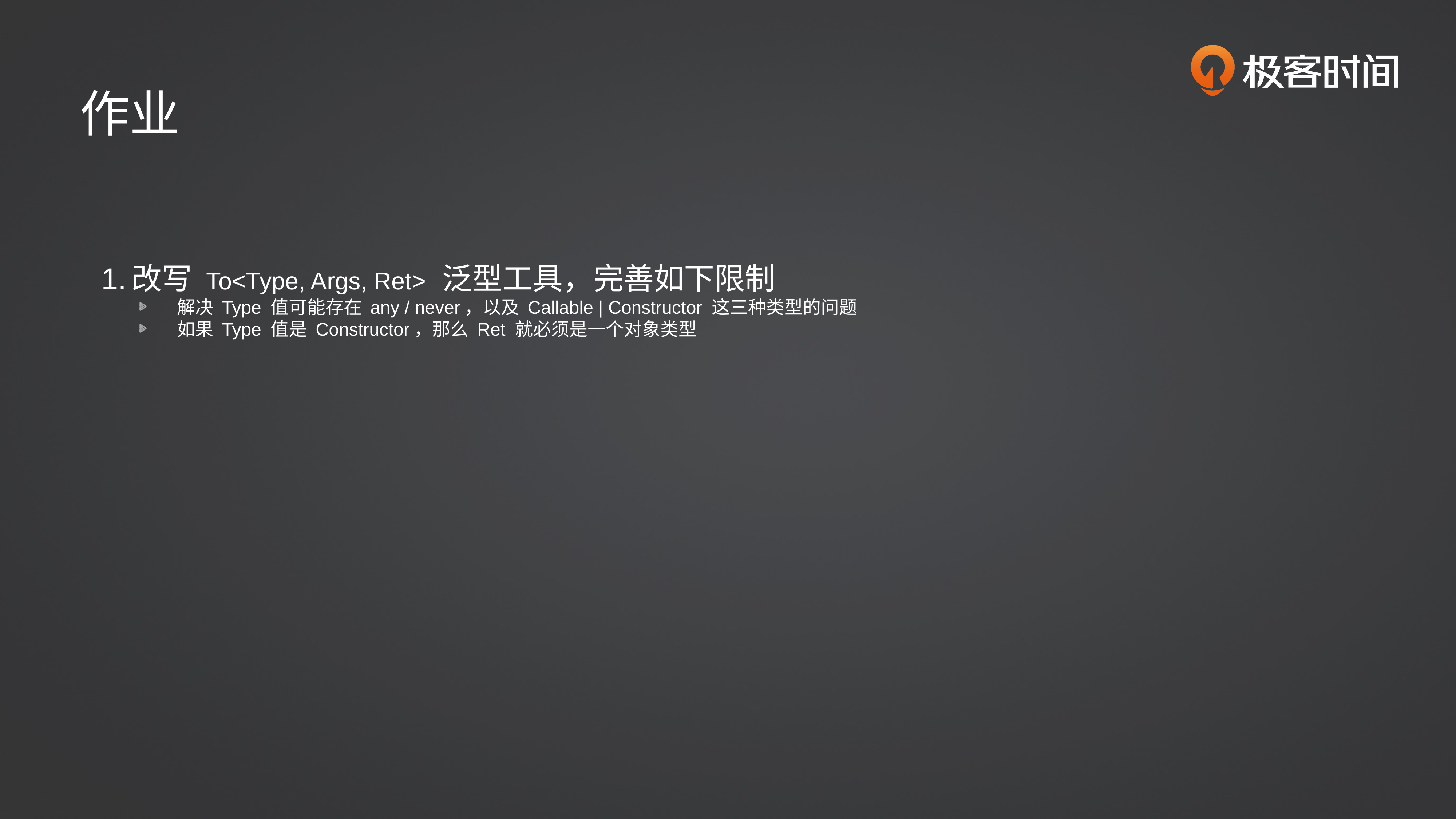

作业
改写 To<Type, Args, Ret> 泛型工具，完善如下限制
解决 Type 值可能存在 any / never，以及 Callable | Constructor 这三种类型的问题
如果 Type 值是 Constructor，那么 Ret 就必须是一个对象类型